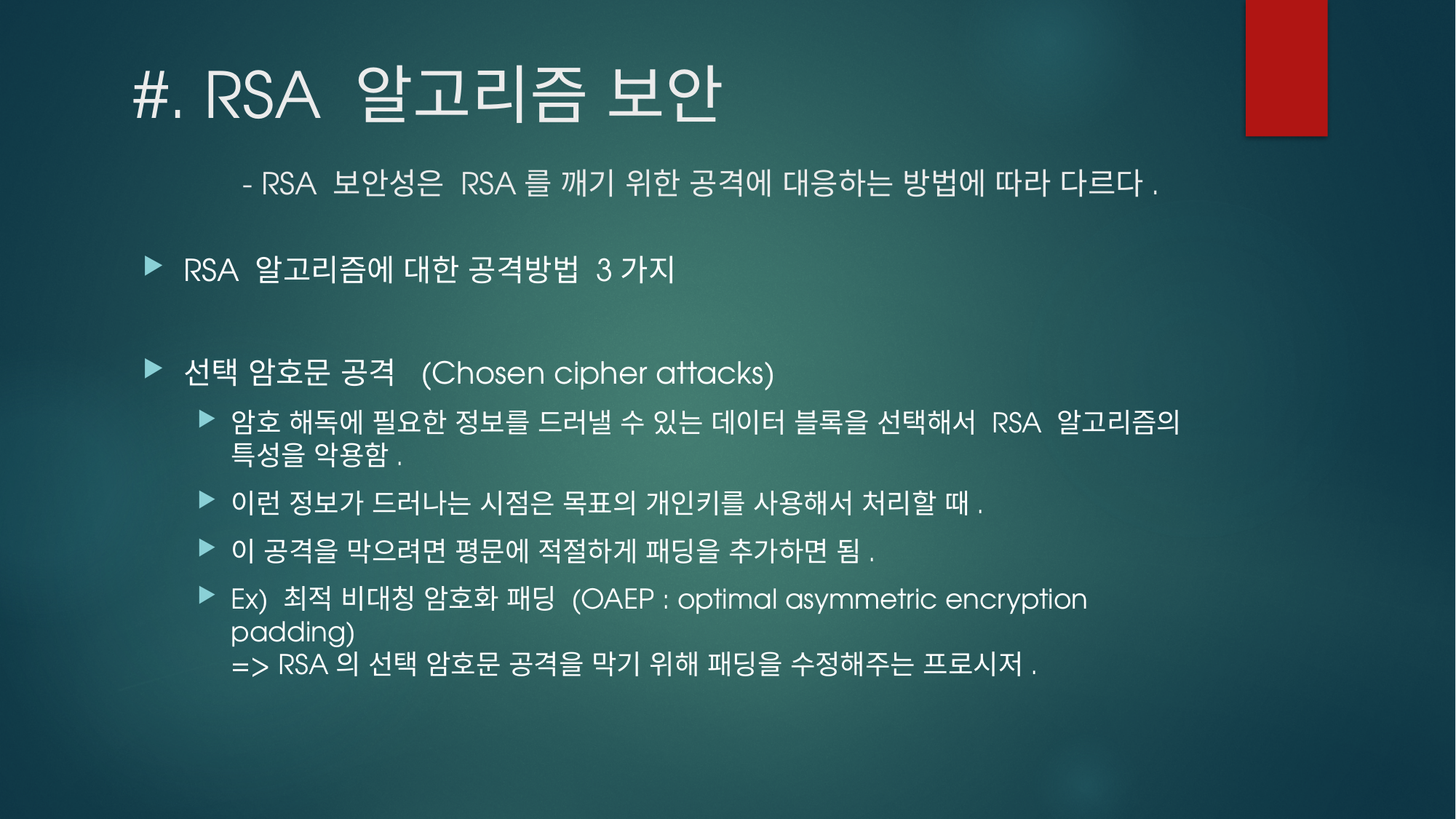

# #. RSA 알고리즘 보안 - RSA 보안성은 RSA를 깨기 위한 공격에 대응하는 방법에 따라 다르다.
RSA 알고리즘에 대한 공격방법 3가지

선택 암호문 공격  (Chosen cipher attacks)
암호 해독에 필요한 정보를 드러낼 수 있는 데이터 블록을 선택해서 RSA 알고리즘의 특성을 악용함.
이런 정보가 드러나는 시점은 목표의 개인키를 사용해서 처리할 때.
이 공격을 막으려면 평문에 적절하게 패딩을 추가하면 됨.
Ex) 최적 비대칭 암호화 패딩 (OAEP : optimal asymmetric encryption padding)
=> RSA의 선택 암호문 공격을 막기 위해 패딩을 수정해주는 프로시저.